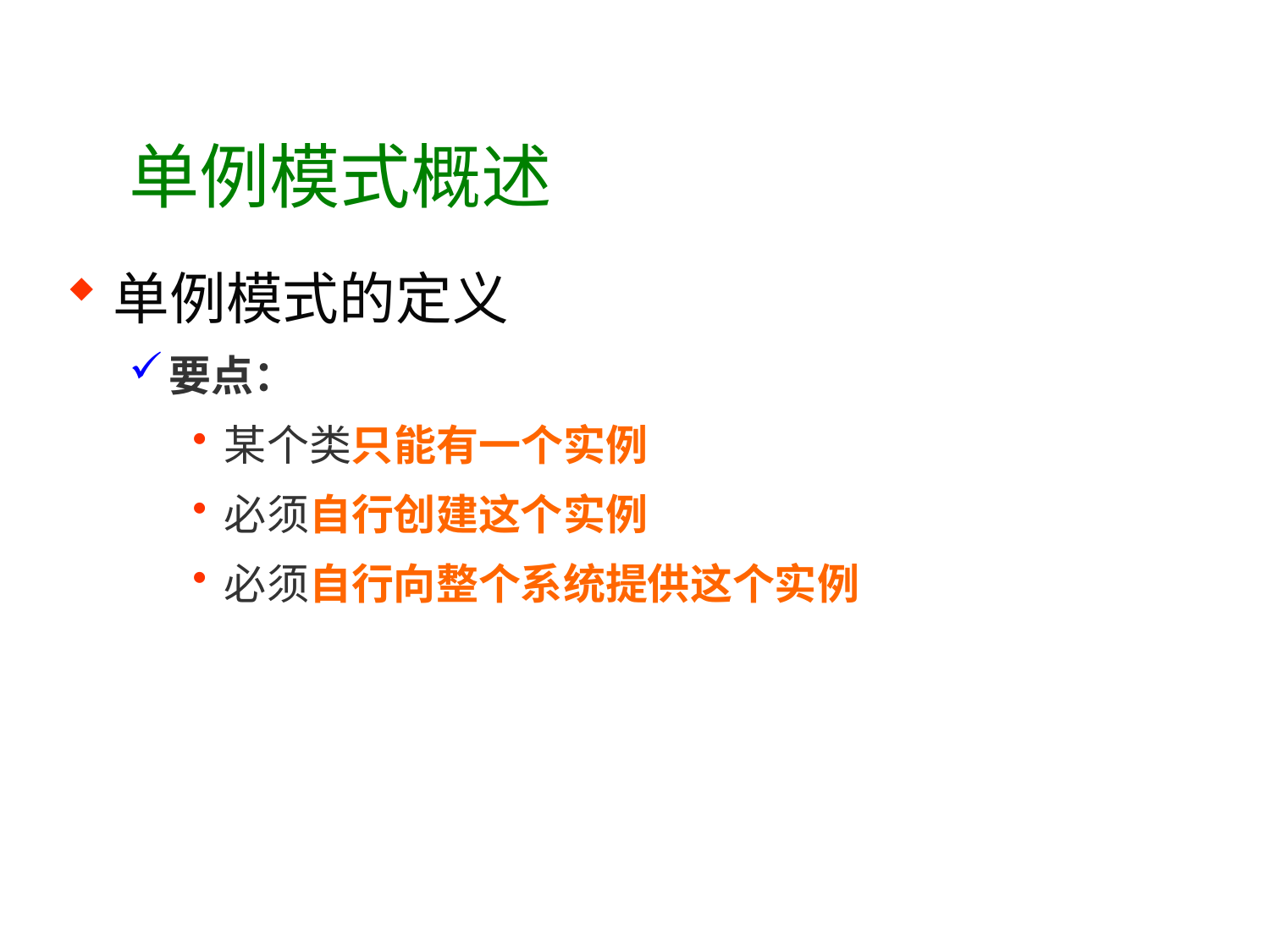

# 单例模式概述
单例模式的定义
要点：
某个类只能有一个实例
必须自行创建这个实例
必须自行向整个系统提供这个实例